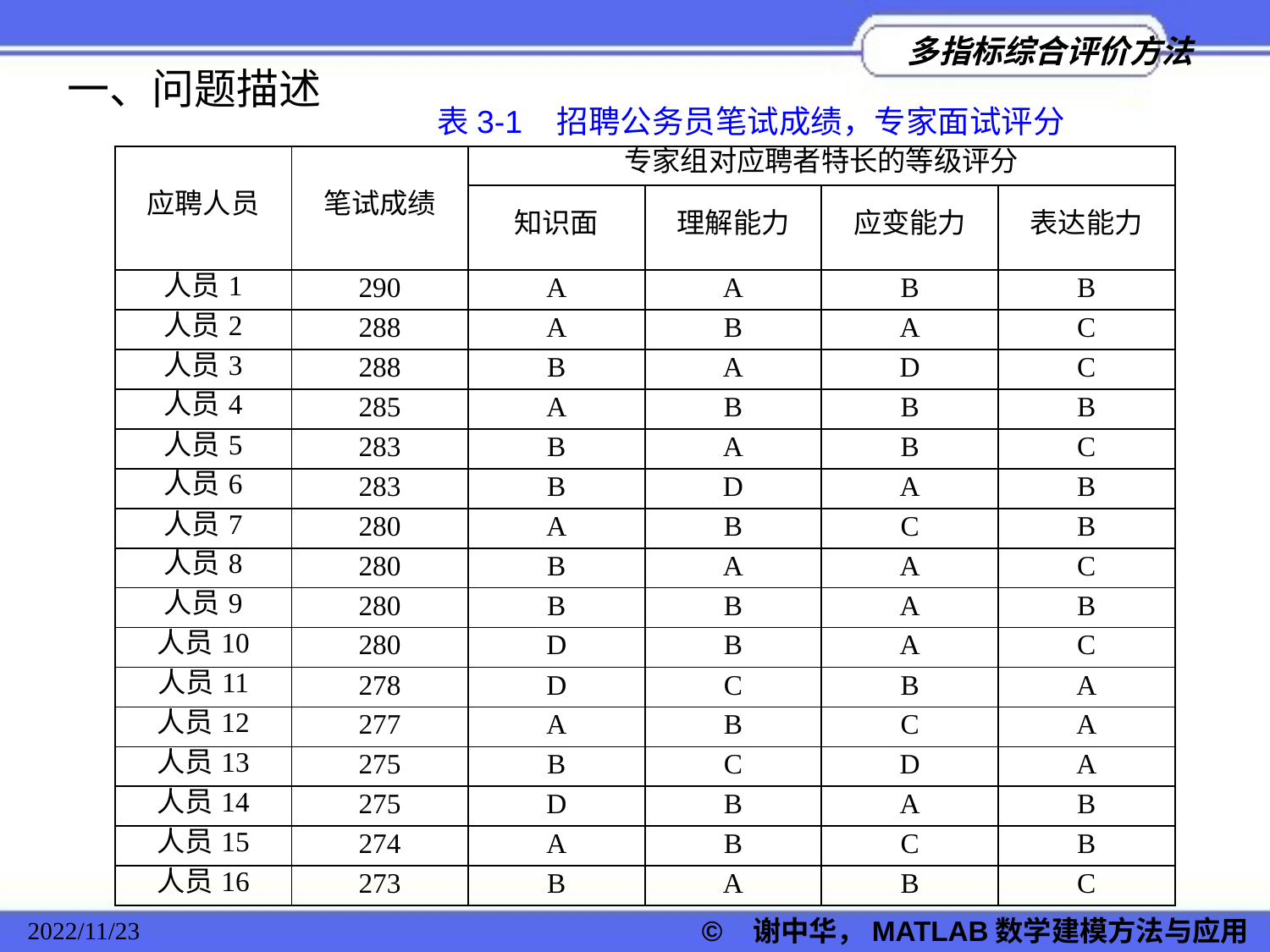

一、问题描述
表3-1   招聘公务员笔试成绩，专家面试评分
| 应聘人员 | 笔试成绩 | 专家组对应聘者特长的等级评分 |  |  |  |
| --- | --- | --- | --- | --- | --- |
|  |  | 知识面 | 理解能力 | 应变能力 | 表达能力 |
| 人员1 | 290 | A | A | B | B |
| 人员2 | 288 | A | B | A | C |
| 人员3 | 288 | B | A | D | C |
| 人员4 | 285 | A | B | B | B |
| 人员5 | 283 | B | A | B | C |
| 人员6 | 283 | B | D | A | B |
| 人员7 | 280 | A | B | C | B |
| 人员8 | 280 | B | A | A | C |
| 人员9 | 280 | B | B | A | B |
| 人员10 | 280 | D | B | A | C |
| 人员11 | 278 | D | C | B | A |
| 人员12 | 277 | A | B | C | A |
| 人员13 | 275 | B | C | D | A |
| 人员14 | 275 | D | B | A | B |
| 人员15 | 274 | A | B | C | B |
| 人员16 | 273 | B | A | B | C |
2022/11/23
©   谢中华，MATLAB数学建模方法与应用